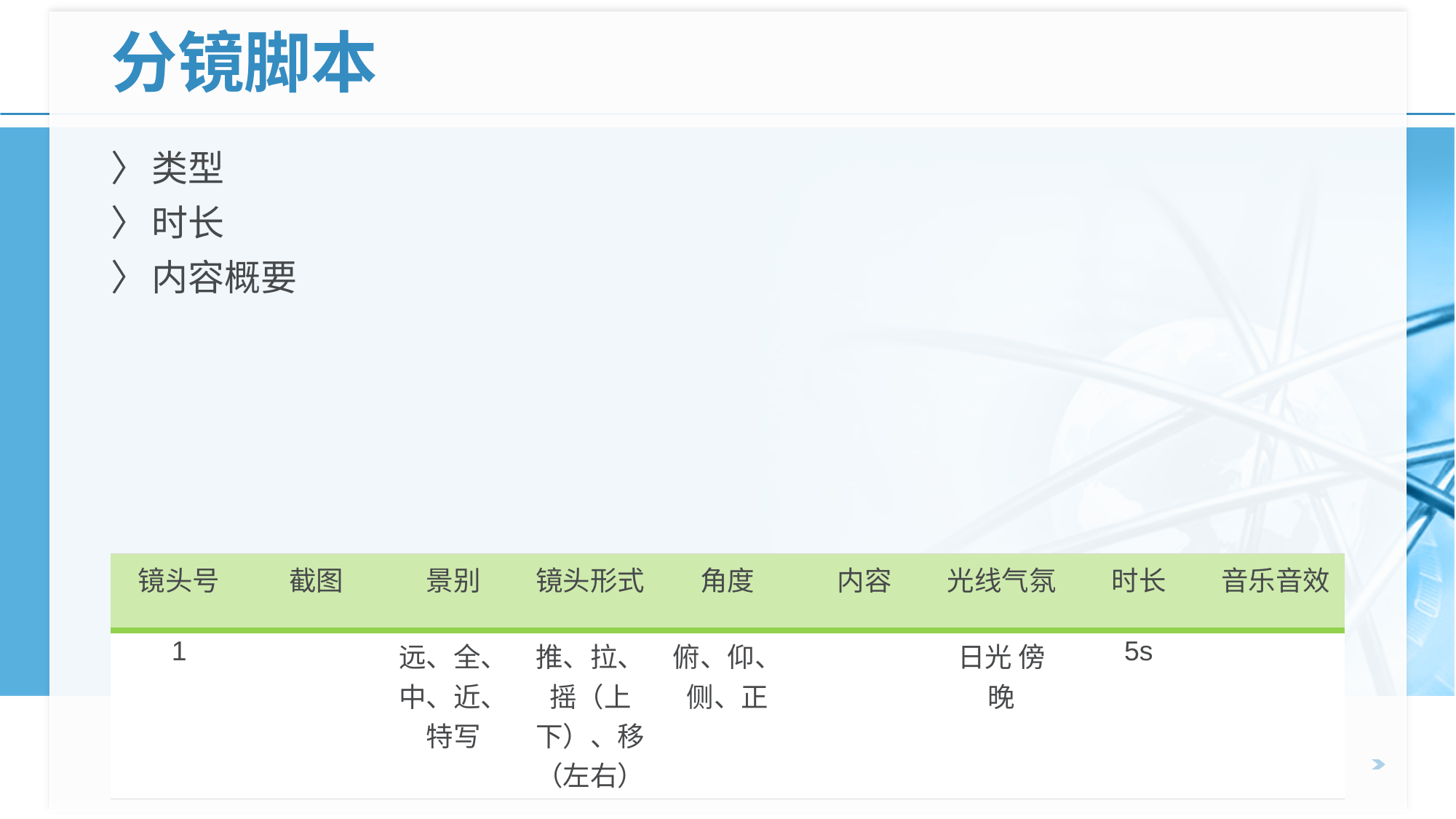

# 分镜脚本
类型
时长
内容概要
| 镜头号 | 截图 | 景别 | 镜头形式 | 角度 | 内容 | 光线气氛 | 时长 | 音乐音效 |
| --- | --- | --- | --- | --- | --- | --- | --- | --- |
| 1 |  | 远、全、中、近、特写 | 推、拉、摇（上下）、移（左右） | 俯、仰、侧、正 |  | 日光 傍晚 | 5s |  |